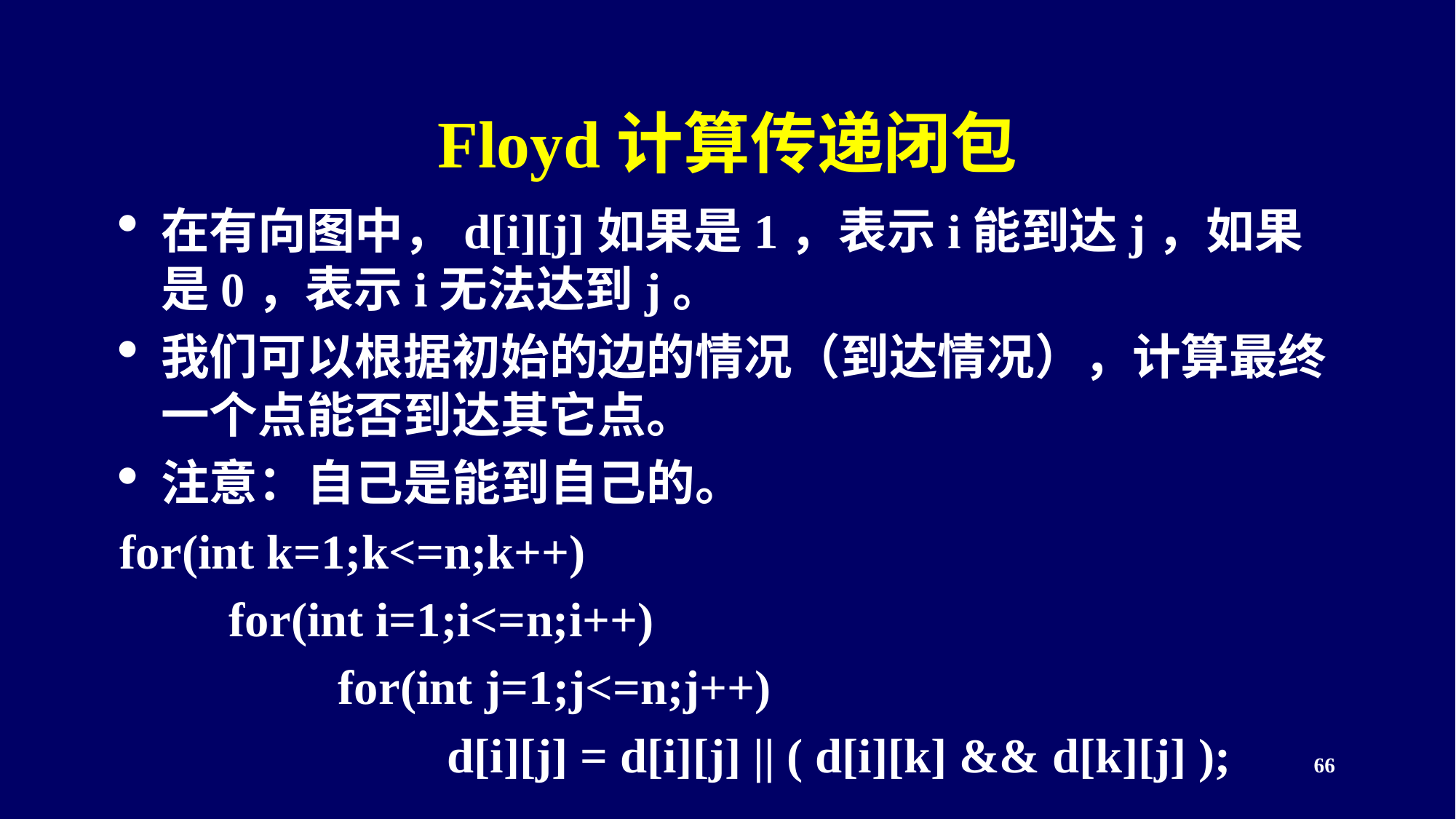

# Floyd计算传递闭包
在有向图中，d[i][j]如果是1，表示i能到达j，如果是0，表示i无法达到j。
我们可以根据初始的边的情况（到达情况），计算最终一个点能否到达其它点。
注意：自己是能到自己的。
for(int k=1;k<=n;k++)
	for(int i=1;i<=n;i++)
		for(int j=1;j<=n;j++)
			d[i][j] = d[i][j] || ( d[i][k] && d[k][j] );
 66